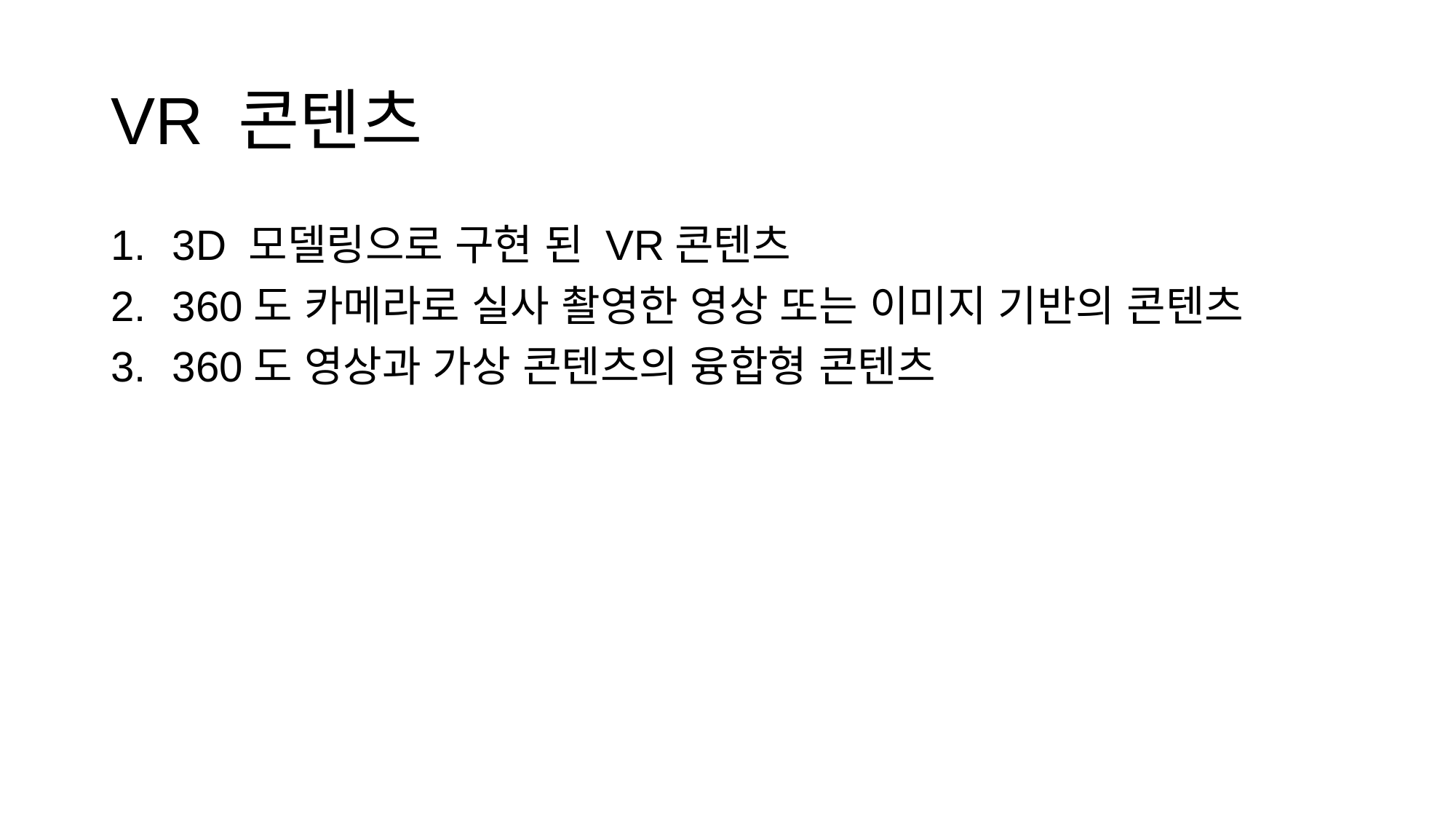

# VR 콘텐츠
3D 모델링으로 구현 된 VR콘텐츠
360도 카메라로 실사 촬영한 영상 또는 이미지 기반의 콘텐츠
360도 영상과 가상 콘텐츠의 융합형 콘텐츠